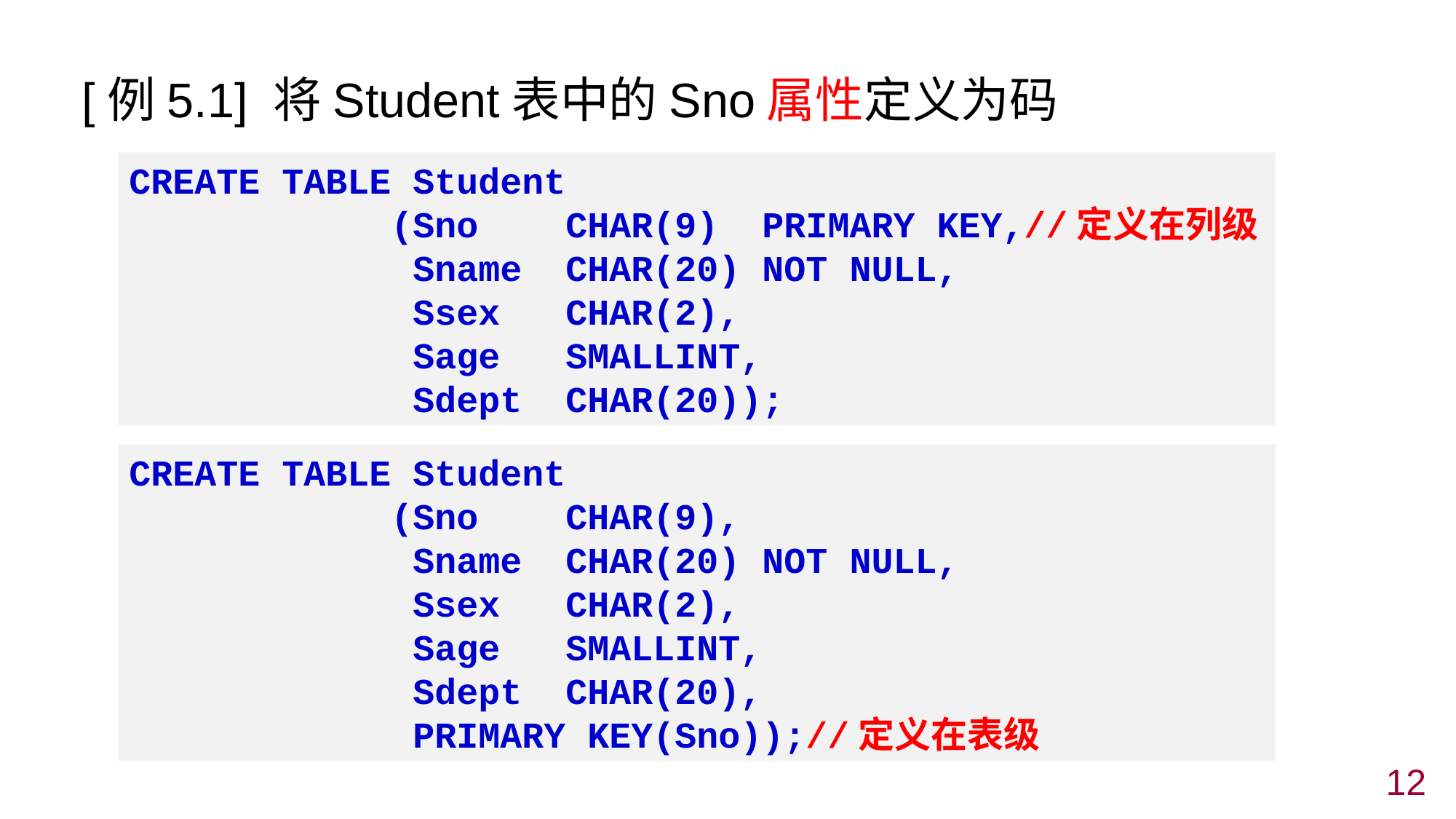

[例5.1] 将Student表中的Sno属性定义为码
CREATE TABLE Student
            (Sno    CHAR(9)  PRIMARY KEY,//定义在列级
             Sname  CHAR(20) NOT NULL,
             Ssex   CHAR(2),
             Sage   SMALLINT,
             Sdept  CHAR(20));
CREATE TABLE Student
            (Sno    CHAR(9),
             Sname  CHAR(20) NOT NULL,
             Ssex   CHAR(2),
             Sage   SMALLINT,
             Sdept  CHAR(20),
             PRIMARY KEY(Sno));//定义在表级
12